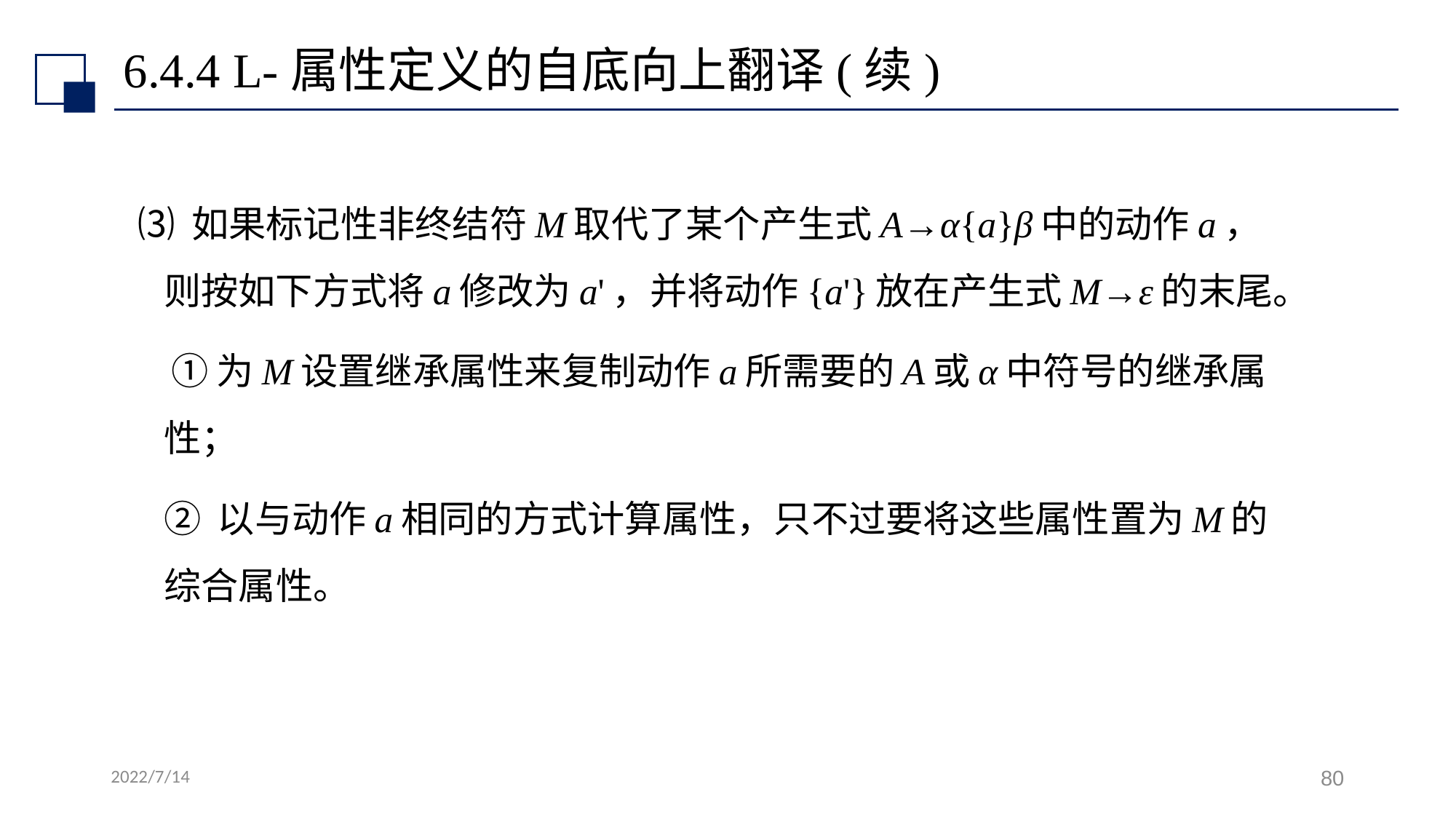

# 6.4.4 L-属性定义的自底向上翻译(续)
⑶ 如果标记性非终结符M取代了某个产生式A→α{a}β中的动作a，则按如下方式将a修改为a'，并将动作{a'}放在产生式M→ε的末尾。
    ①为M设置继承属性来复制动作a所需要的A或α中符号的继承属性；
	② 以与动作a相同的方式计算属性，只不过要将这些属性置为M的综合属性。
2022/7/14
80